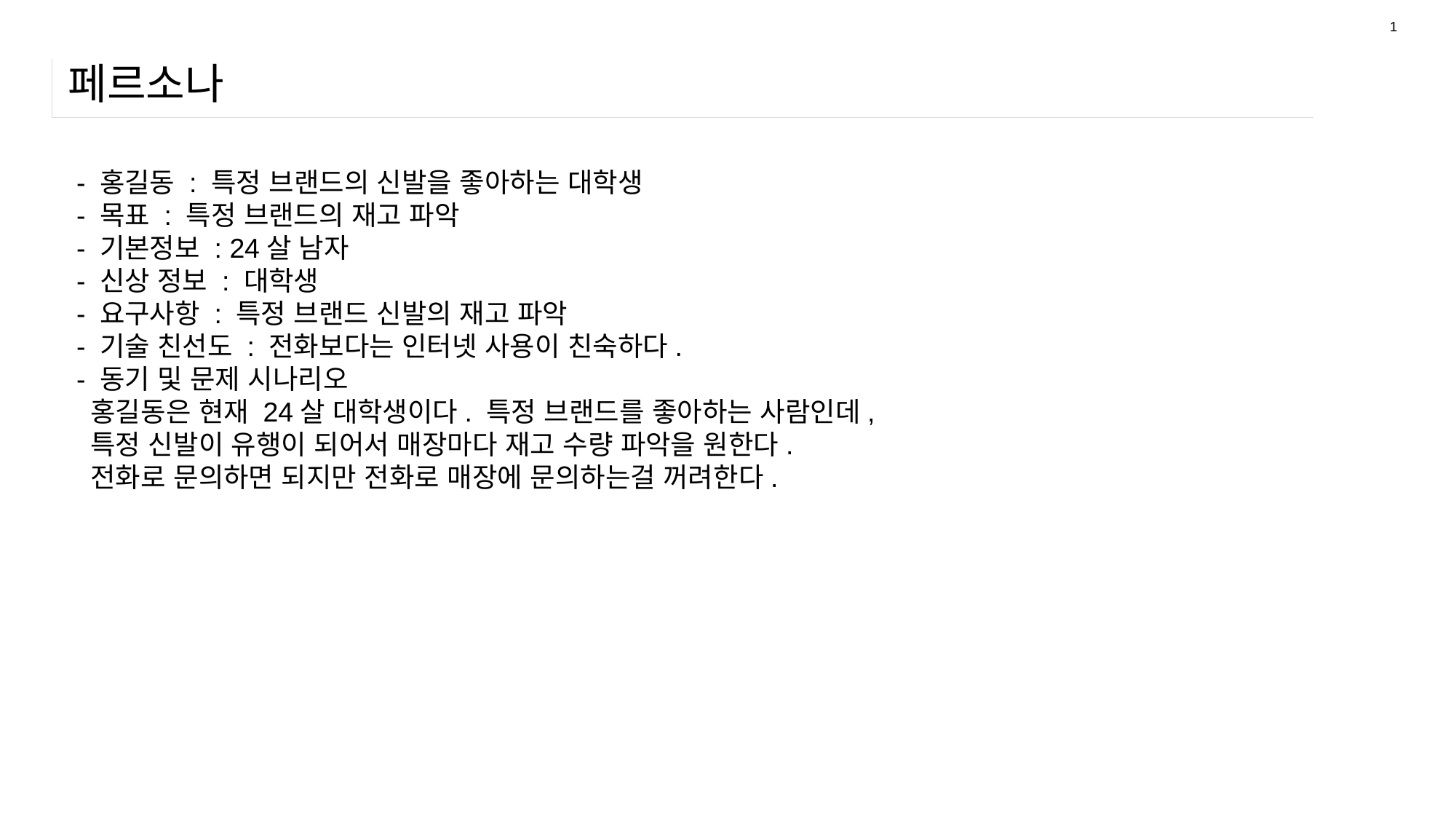

1
# 페르소나
- 홍길동 : 특정 브랜드의 신발을 좋아하는 대학생
- 목표 : 특정 브랜드의 재고 파악
- 기본정보 : 24살 남자
- 신상 정보 : 대학생
- 요구사항 : 특정 브랜드 신발의 재고 파악
- 기술 친선도 : 전화보다는 인터넷 사용이 친숙하다.
- 동기 및 문제 시나리오
 홍길동은 현재 24살 대학생이다. 특정 브랜드를 좋아하는 사람인데,
 특정 신발이 유행이 되어서 매장마다 재고 수량 파악을 원한다.
 전화로 문의하면 되지만 전화로 매장에 문의하는걸 꺼려한다.